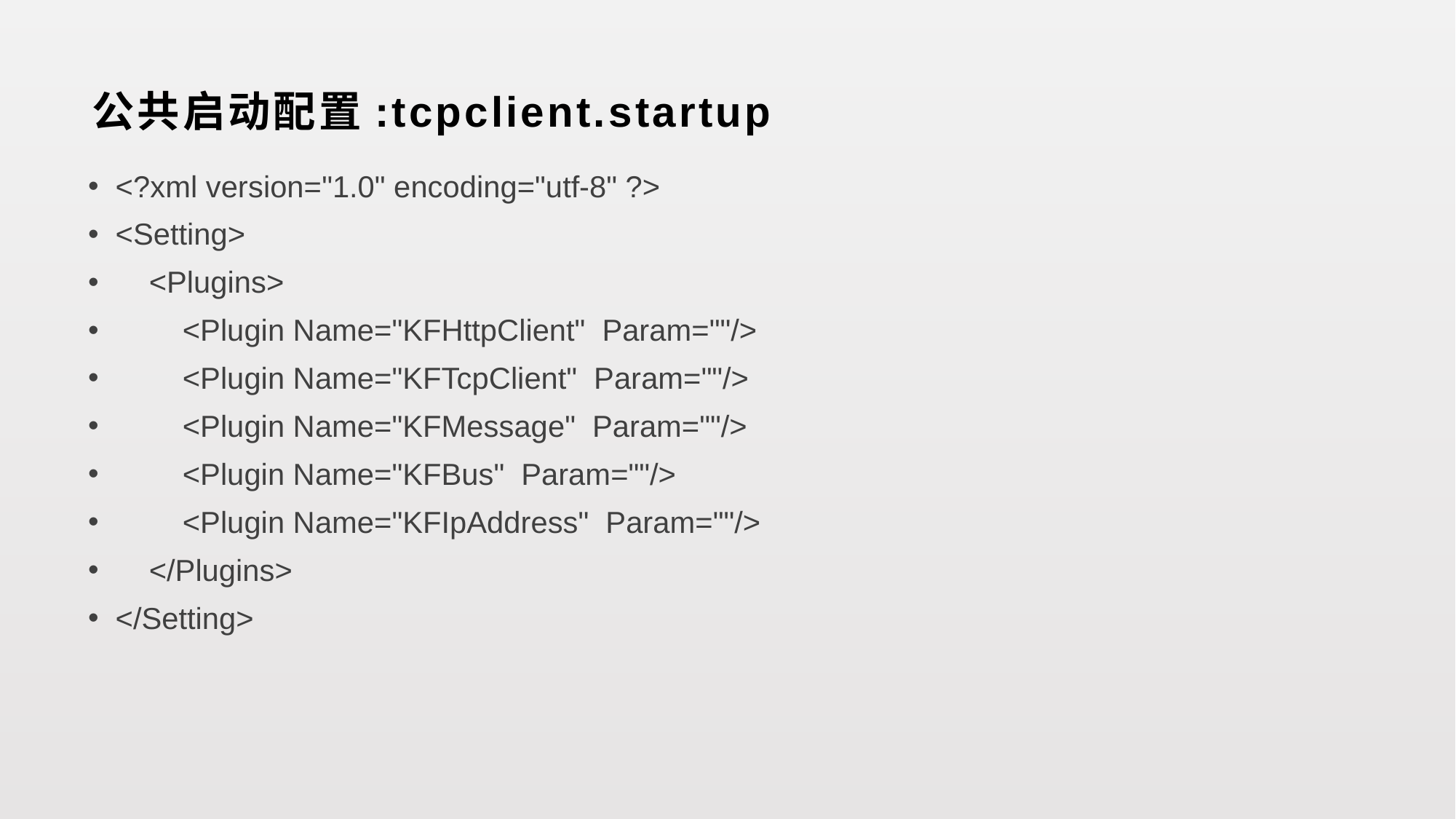

公共启动配置:tcpclient.startup
<?xml version="1.0" encoding="utf-8" ?>
<Setting>
    <Plugins>
        <Plugin Name="KFHttpClient"  Param=""/>
        <Plugin Name="KFTcpClient"  Param=""/>
        <Plugin Name="KFMessage"  Param=""/>
        <Plugin Name="KFBus"  Param=""/>
        <Plugin Name="KFIpAddress"  Param=""/>
    </Plugins>
</Setting>